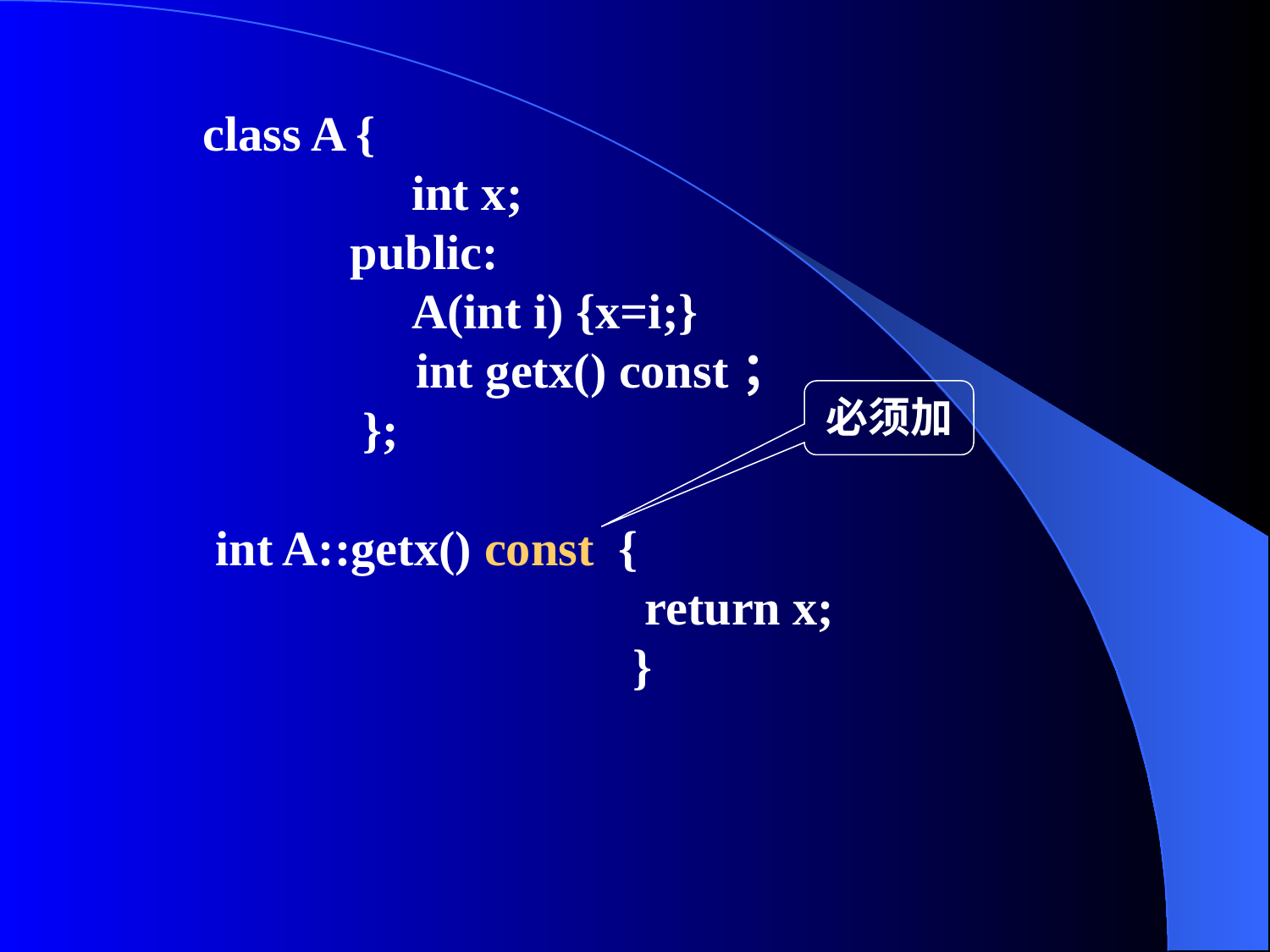

class A {
                 int x;
            public:
                 A(int i) {x=i;}
	       int getx() const；
             };

 int A::getx() const  {
                                    return x;
                                   }

必须加